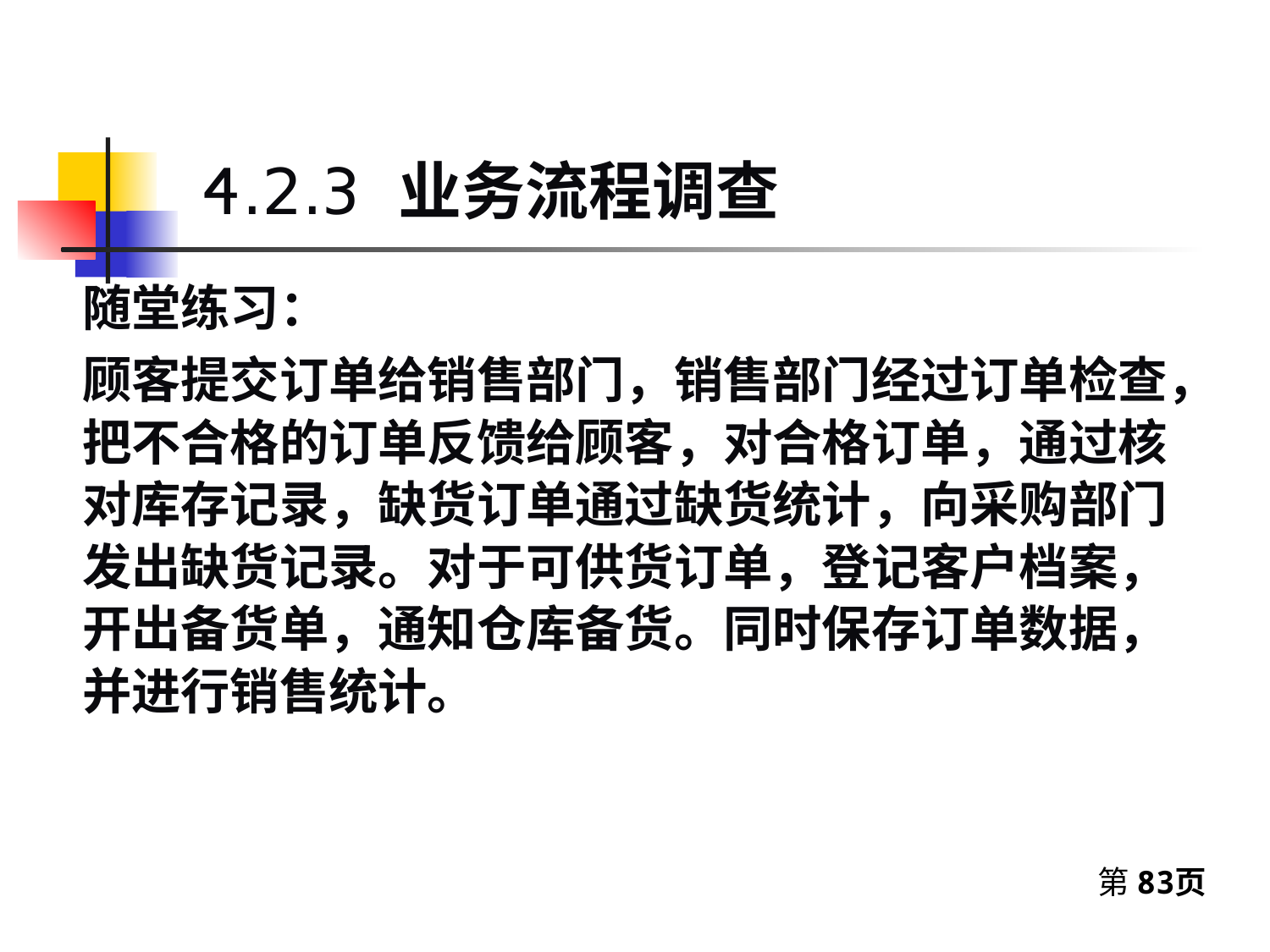

4.2.3 业务流程调查
随堂练习：
顾客提交订单给销售部门，销售部门经过订单检查，把不合格的订单反馈给顾客，对合格订单，通过核对库存记录，缺货订单通过缺货统计，向采购部门发出缺货记录。对于可供货订单，登记客户档案，开出备货单，通知仓库备货。同时保存订单数据，并进行销售统计。